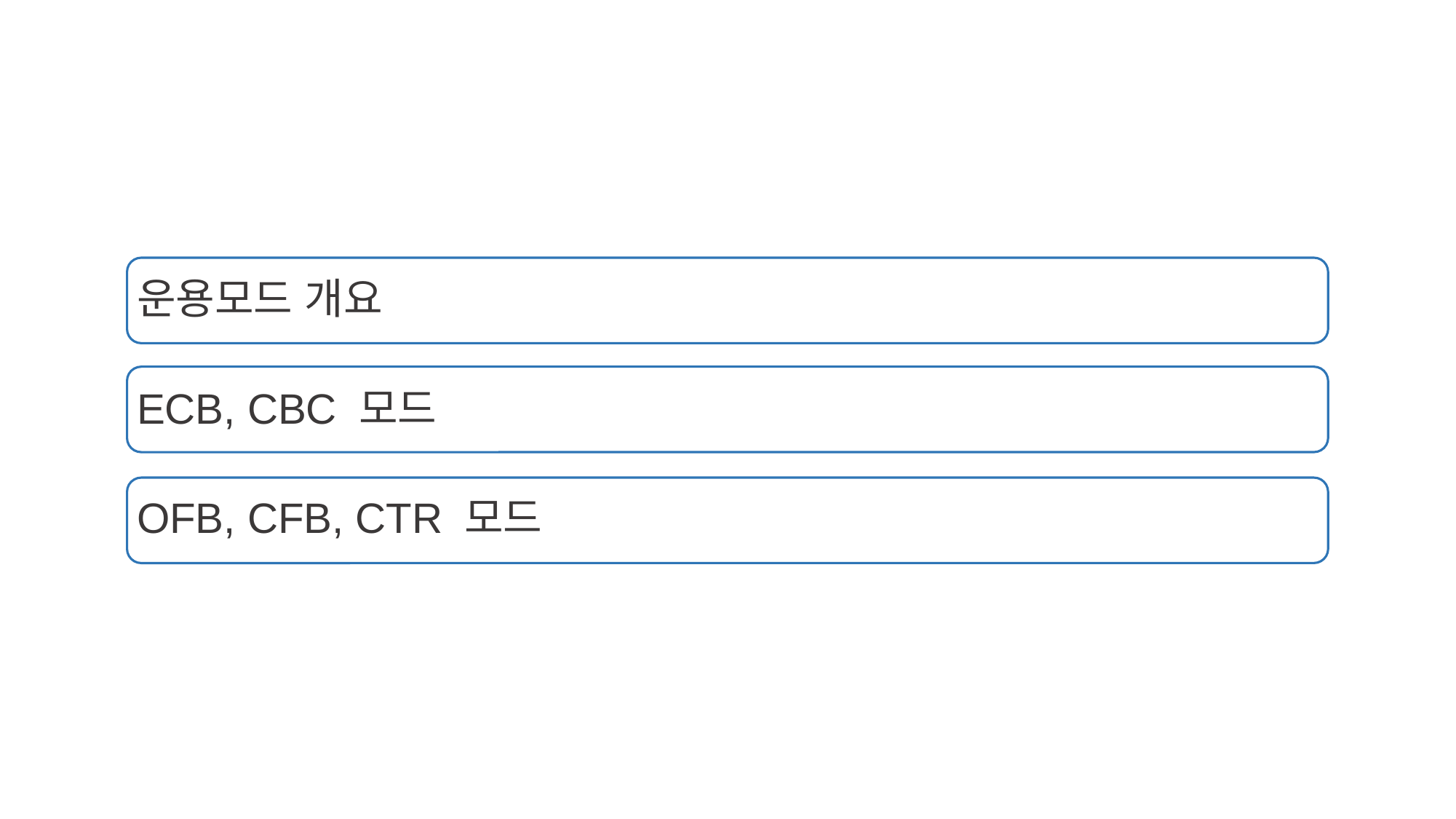

운용모드 개요
ECB, CBC 모드
OFB, CFB, CTR 모드